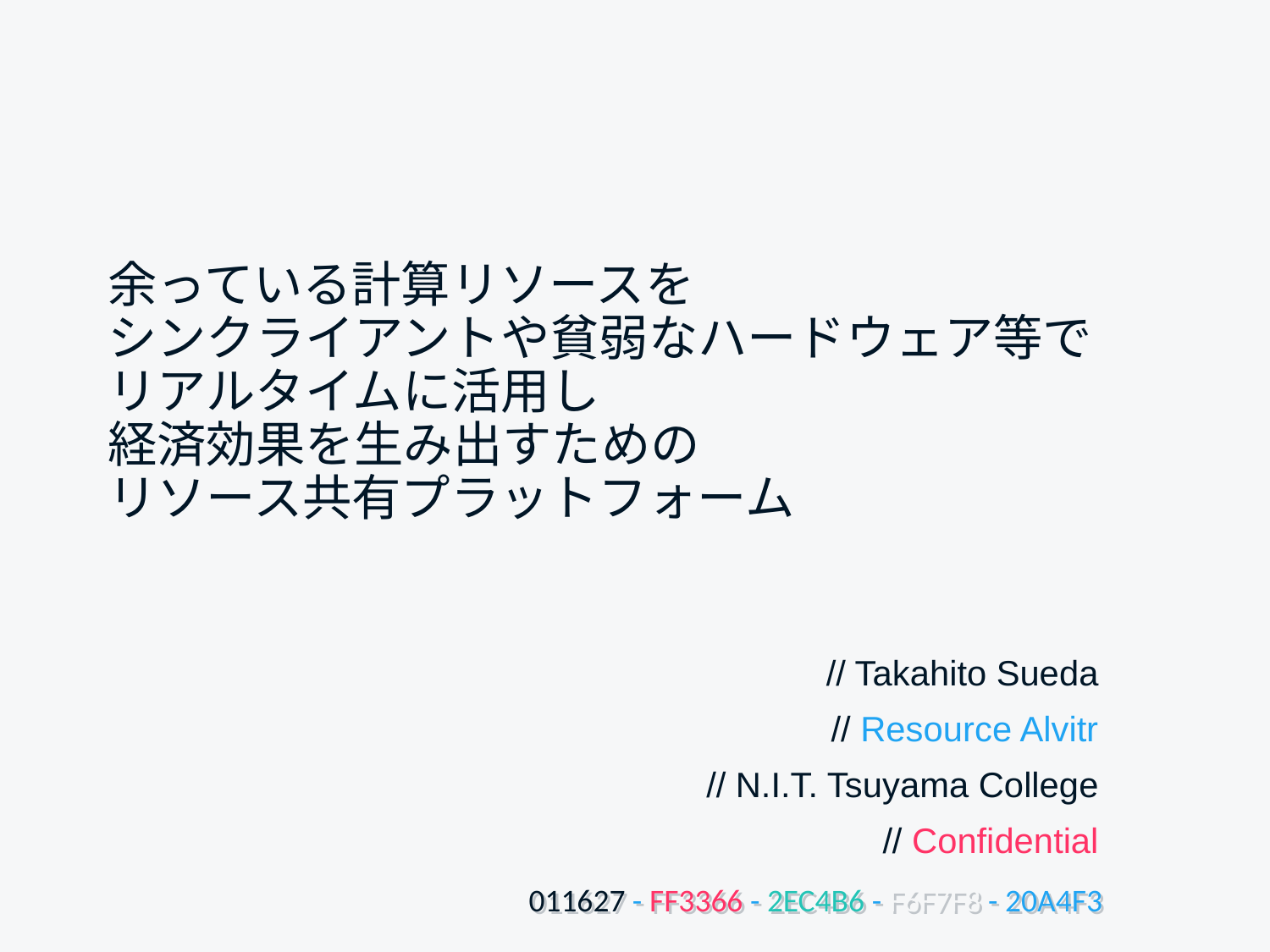

# 余っている計算リソースを シンクライアントや貧弱なハードウェア等で リアルタイムに活用し 経済効果を生み出すための リソース共有プラットフォーム
// Takahito Sueda
// Resource Alvitr
// N.I.T. Tsuyama College
// Confidential
011627 - FF3366 - 2EC4B6 - F6F7F8 - 20A4F3
011627 - FF3366 - 2EC4B6 - F6F7F8 - 20A4F3